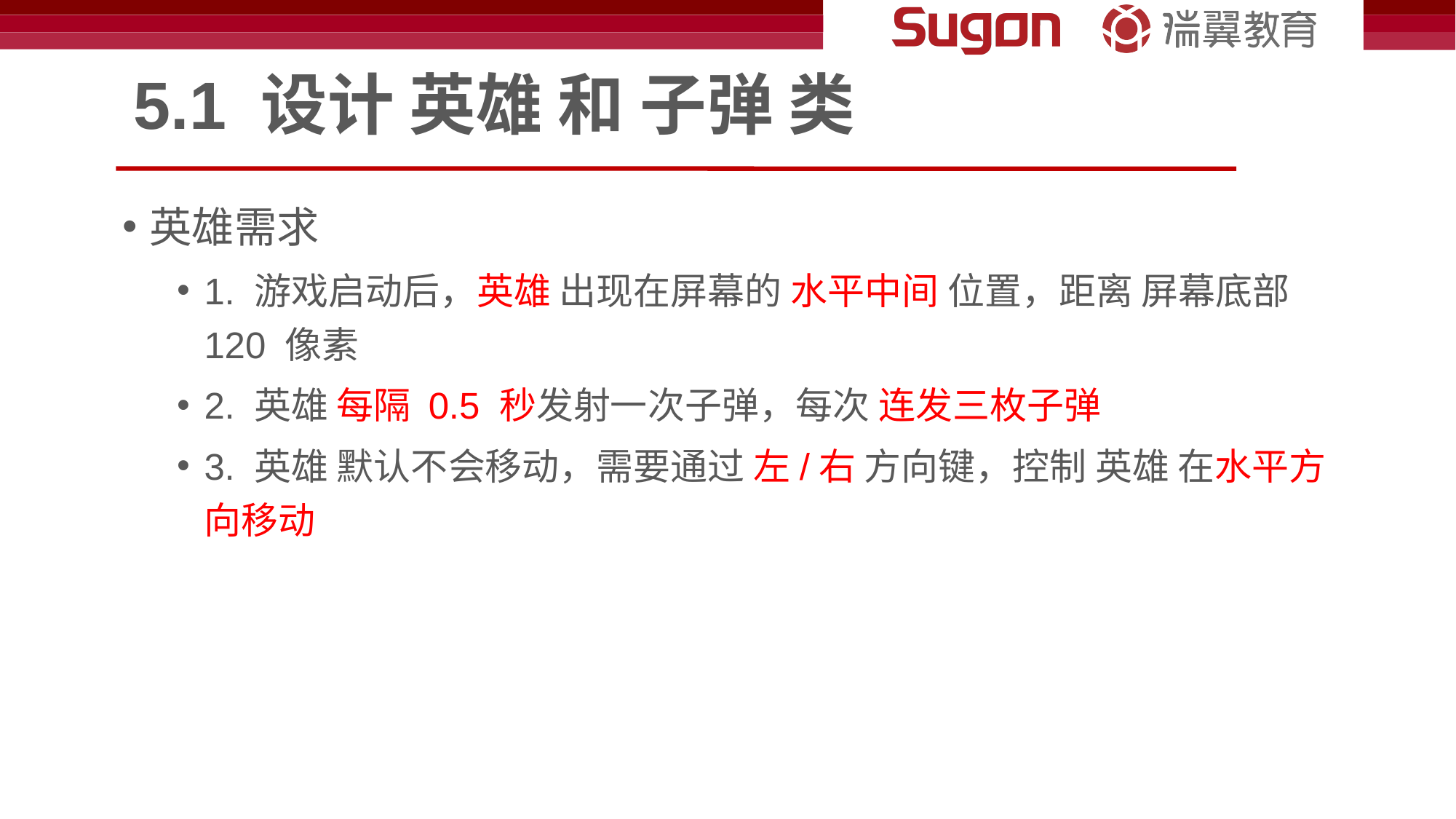

# 5.1 设计 英雄 和 子弹 类
英雄需求
1. 游戏启动后，英雄 出现在屏幕的 水平中间 位置，距离 屏幕底部 120 像素
2. 英雄 每隔 0.5 秒发射一次子弹，每次 连发三枚子弹
3. 英雄 默认不会移动，需要通过 左/右 方向键，控制 英雄 在水平方向移动